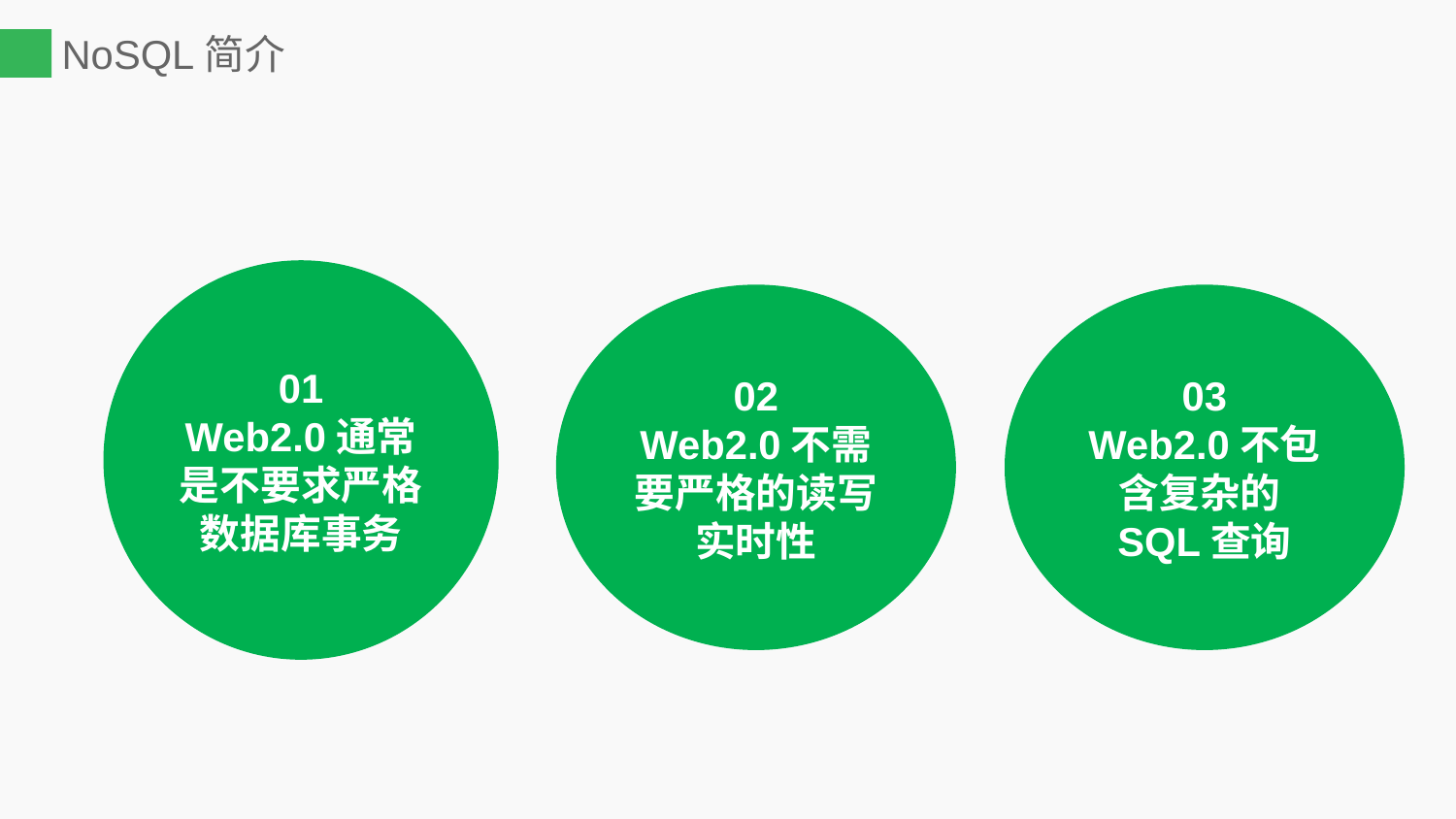

# NoSQL简介
01
Web2.0通常是不要求严格数据库事务
02
Web2.0不需要严格的读写实时性
03
Web2.0不包含复杂的SQL查询